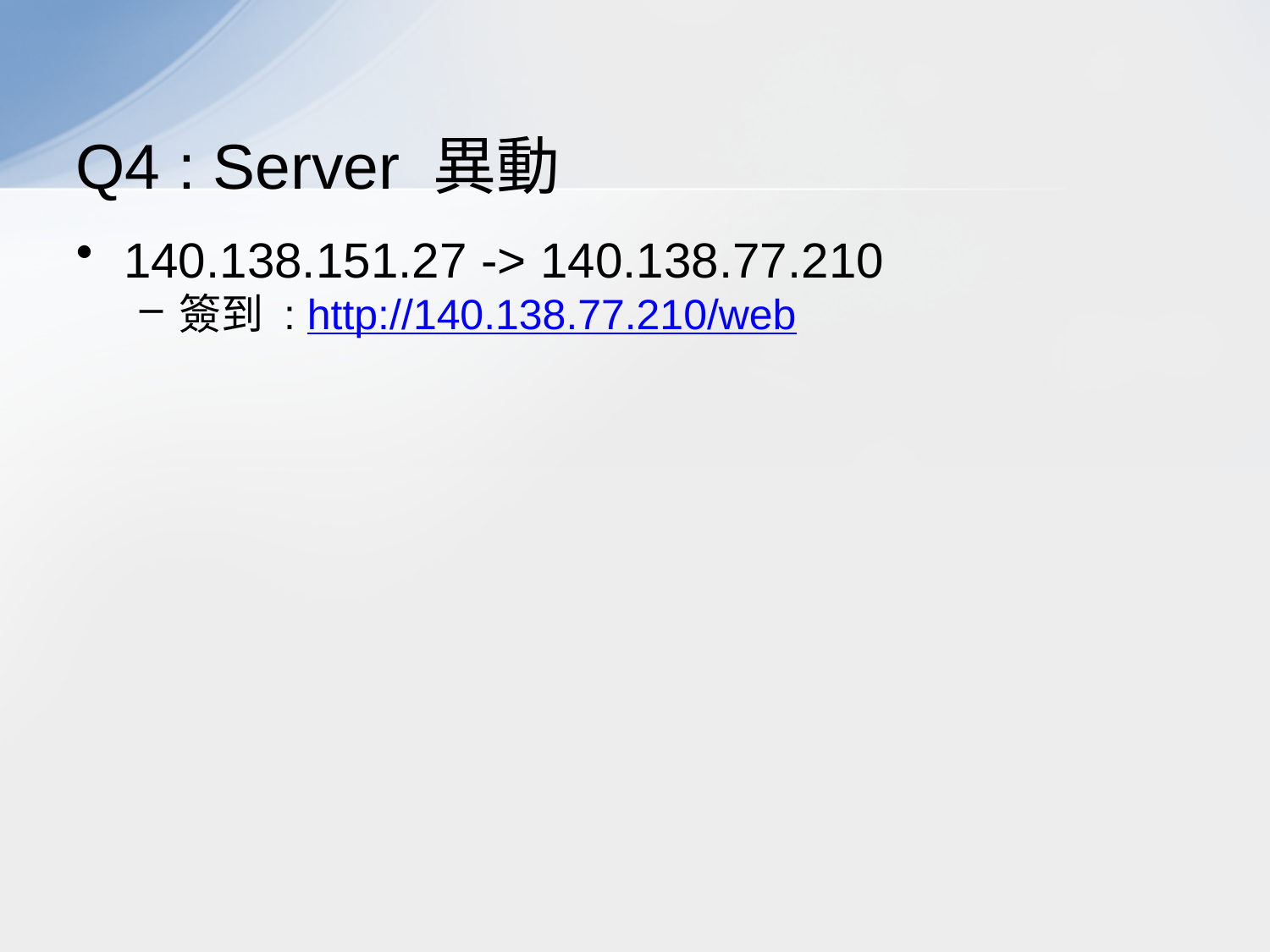

# Q4 : Server 異動
140.138.151.27 -> 140.138.77.210
簽到 : http://140.138.77.210/web